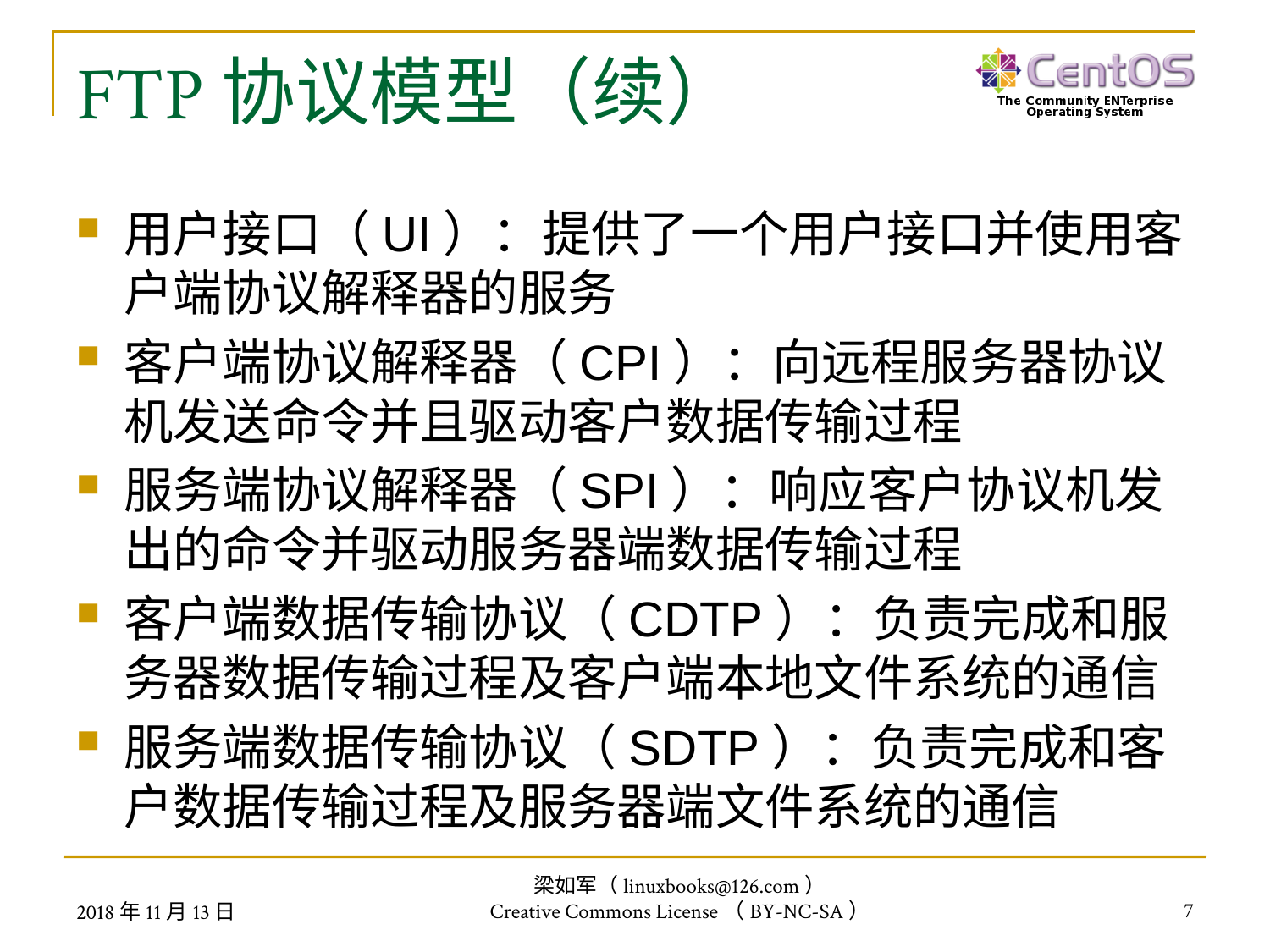

# FTP协议模型（续）
用户接口（UI）：提供了一个用户接口并使用客户端协议解释器的服务
客户端协议解释器（CPI）：向远程服务器协议机发送命令并且驱动客户数据传输过程
服务端协议解释器（SPI）：响应客户协议机发出的命令并驱动服务器端数据传输过程
客户端数据传输协议（CDTP）：负责完成和服务器数据传输过程及客户端本地文件系统的通信
服务端数据传输协议（SDTP）：负责完成和客户数据传输过程及服务器端文件系统的通信
梁如军（linuxbooks@126.com）
Creative Commons License（BY-NC-SA）
2018年11月13日
7